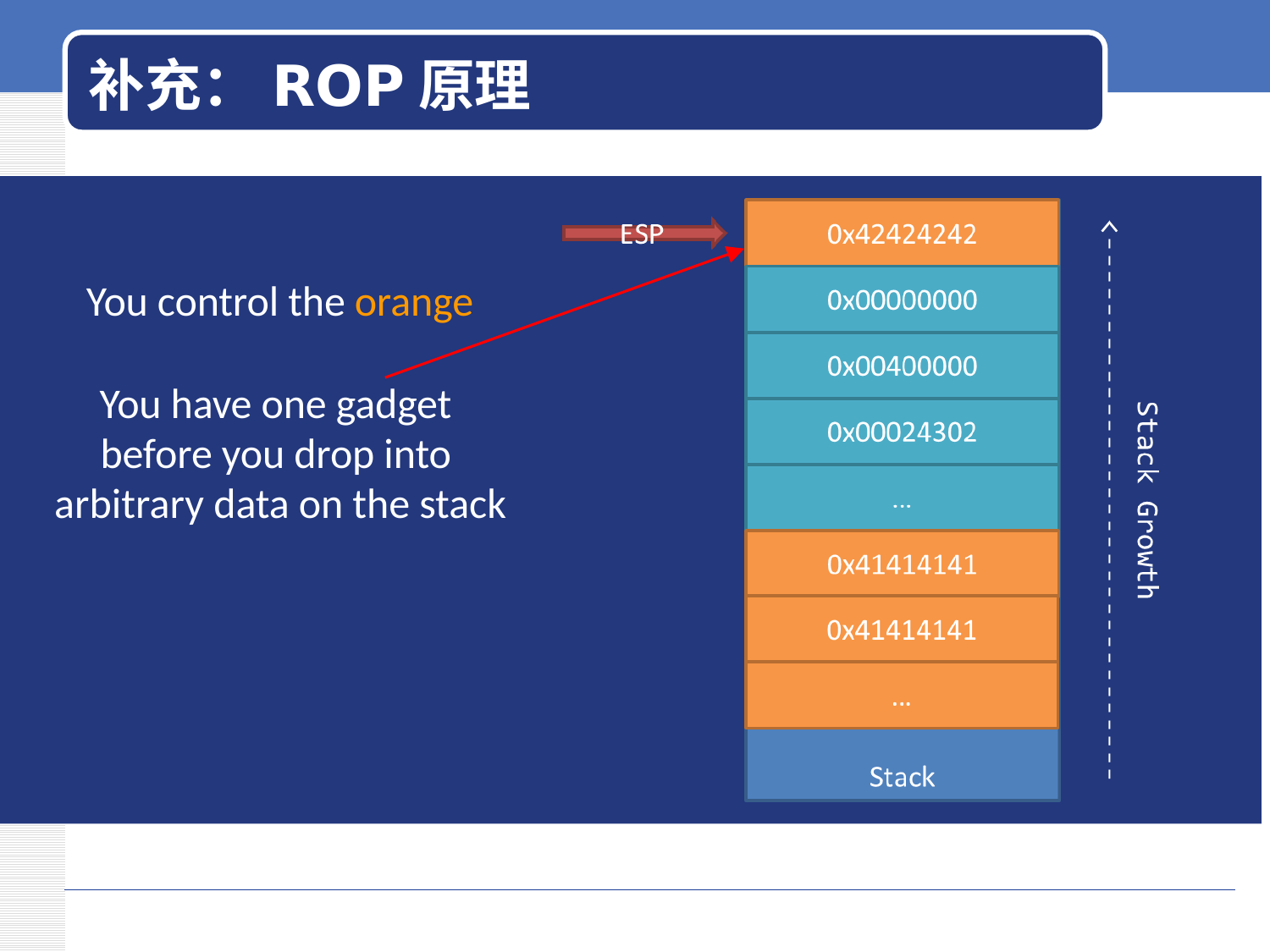

# 补充：ROP原理

You control the orange

You have one gadget  before you drop into  arbitrary data on the stack